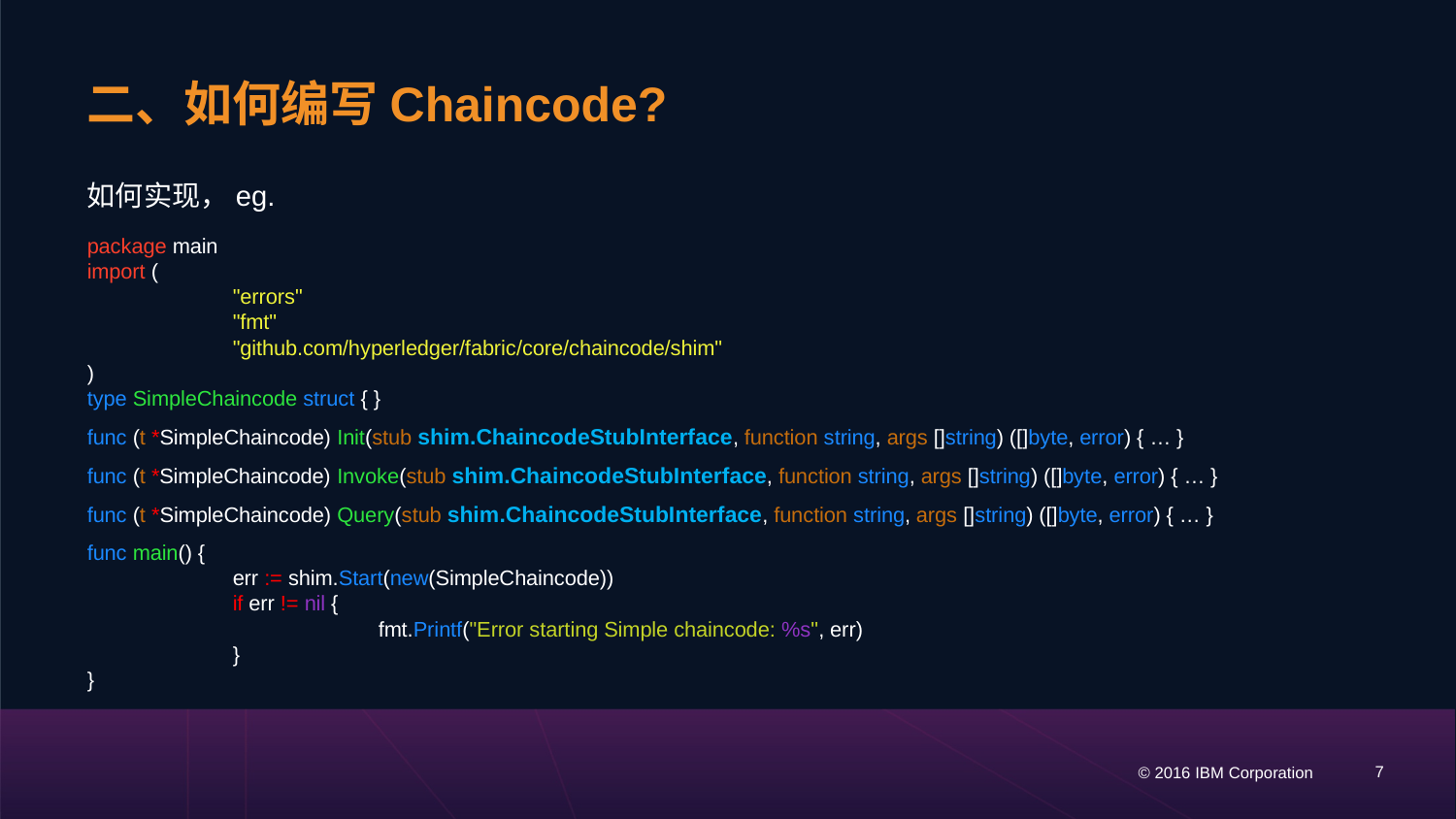

# 二、如何编写Chaincode?
如何实现，eg.
package main
import (
	"errors"
	"fmt"
	"github.com/hyperledger/fabric/core/chaincode/shim"
)
type SimpleChaincode struct { }
func (t *SimpleChaincode) Init(stub shim.ChaincodeStubInterface, function string, args []string) ([]byte, error) { … }
func (t *SimpleChaincode) Invoke(stub shim.ChaincodeStubInterface, function string, args []string) ([]byte, error) { … }
func (t *SimpleChaincode) Query(stub shim.ChaincodeStubInterface, function string, args []string) ([]byte, error) { … }
func main() {
	err := shim.Start(new(SimpleChaincode))
	if err != nil {
		fmt.Printf("Error starting Simple chaincode: %s", err)
	}
}